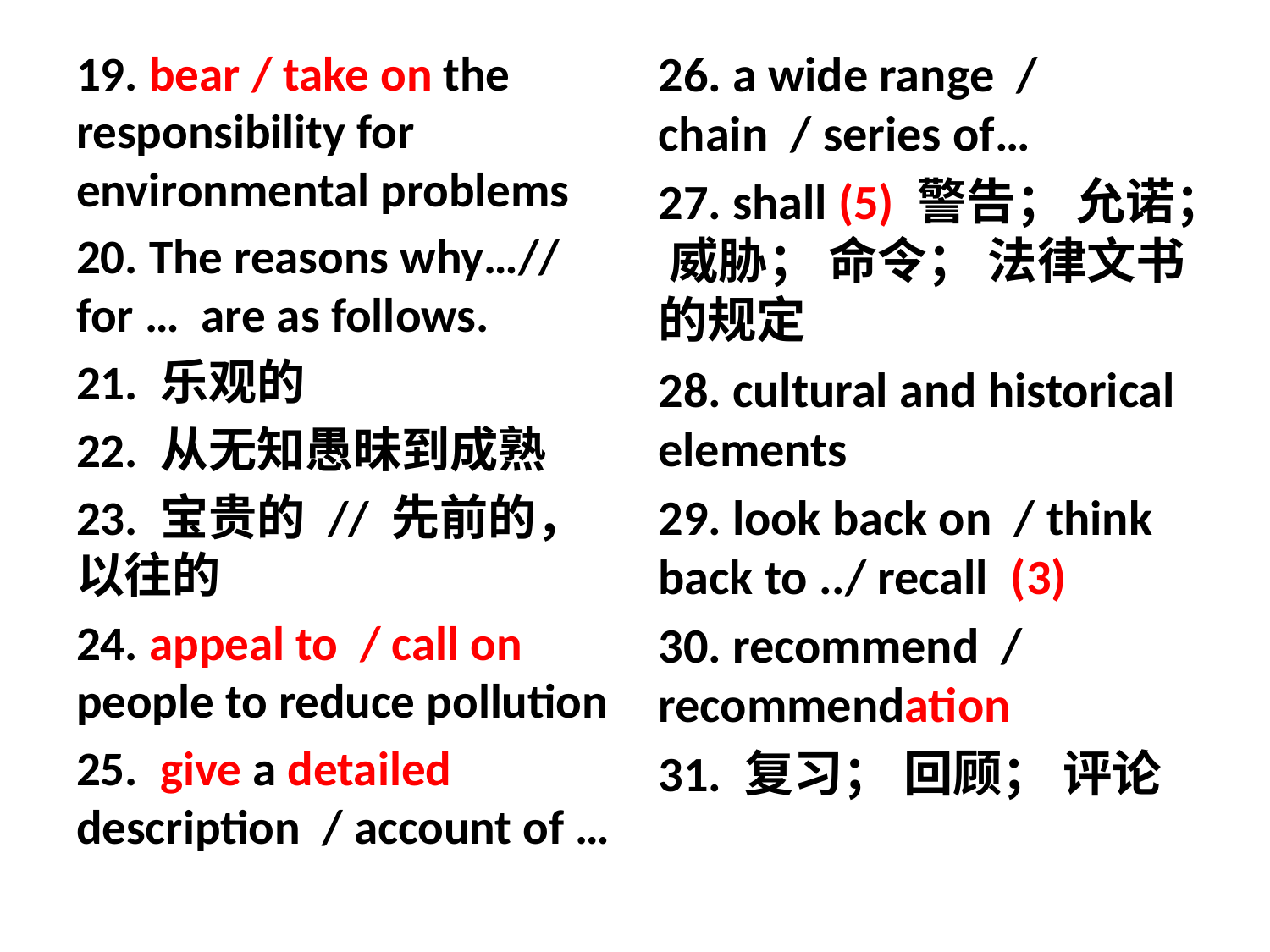

19. bear / take on the responsibility for environmental problems
20. The reasons why…// for …  are as follows.
21. 乐观的
22. 从无知愚昧到成熟
23. 宝贵的 // 先前的，以往的
24. appeal to  / call on people to reduce pollution
25.  give a detailed description  / account of …
26. a wide range  / chain  / series of…
27. shall (5) 警告； 允诺； 威胁； 命令； 法律文书的规定
28. cultural and historical elements
29. look back on  / think back to ../ recall  (3)
30. recommend  / recommendation
31. 复习； 回顾； 评论
#